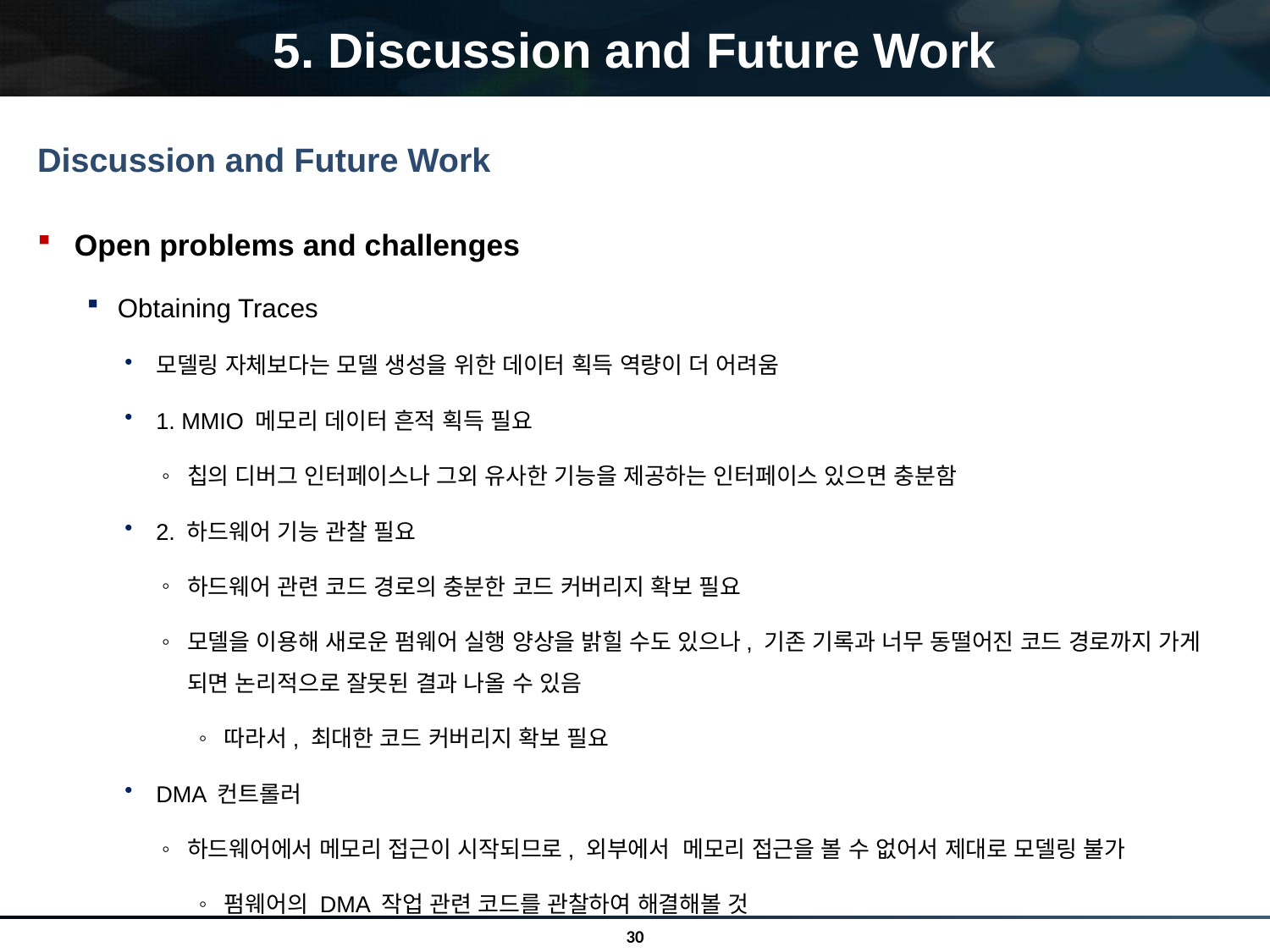

# 5. Discussion and Future Work
Discussion and Future Work
Open problems and challenges
Obtaining Traces
모델링 자체보다는 모델 생성을 위한 데이터 획득 역량이 더 어려움
1. MMIO 메모리 데이터 흔적 획득 필요
칩의 디버그 인터페이스나 그외 유사한 기능을 제공하는 인터페이스 있으면 충분함
2. 하드웨어 기능 관찰 필요
하드웨어 관련 코드 경로의 충분한 코드 커버리지 확보 필요
모델을 이용해 새로운 펌웨어 실행 양상을 밝힐 수도 있으나, 기존 기록과 너무 동떨어진 코드 경로까지 가게 되면 논리적으로 잘못된 결과 나올 수 있음
따라서, 최대한 코드 커버리지 확보 필요
DMA 컨트롤러
하드웨어에서 메모리 접근이 시작되므로, 외부에서  메모리 접근을 볼 수 없어서 제대로 모델링 불가
펌웨어의 DMA 작업 관련 코드를 관찰하여 해결해볼 것